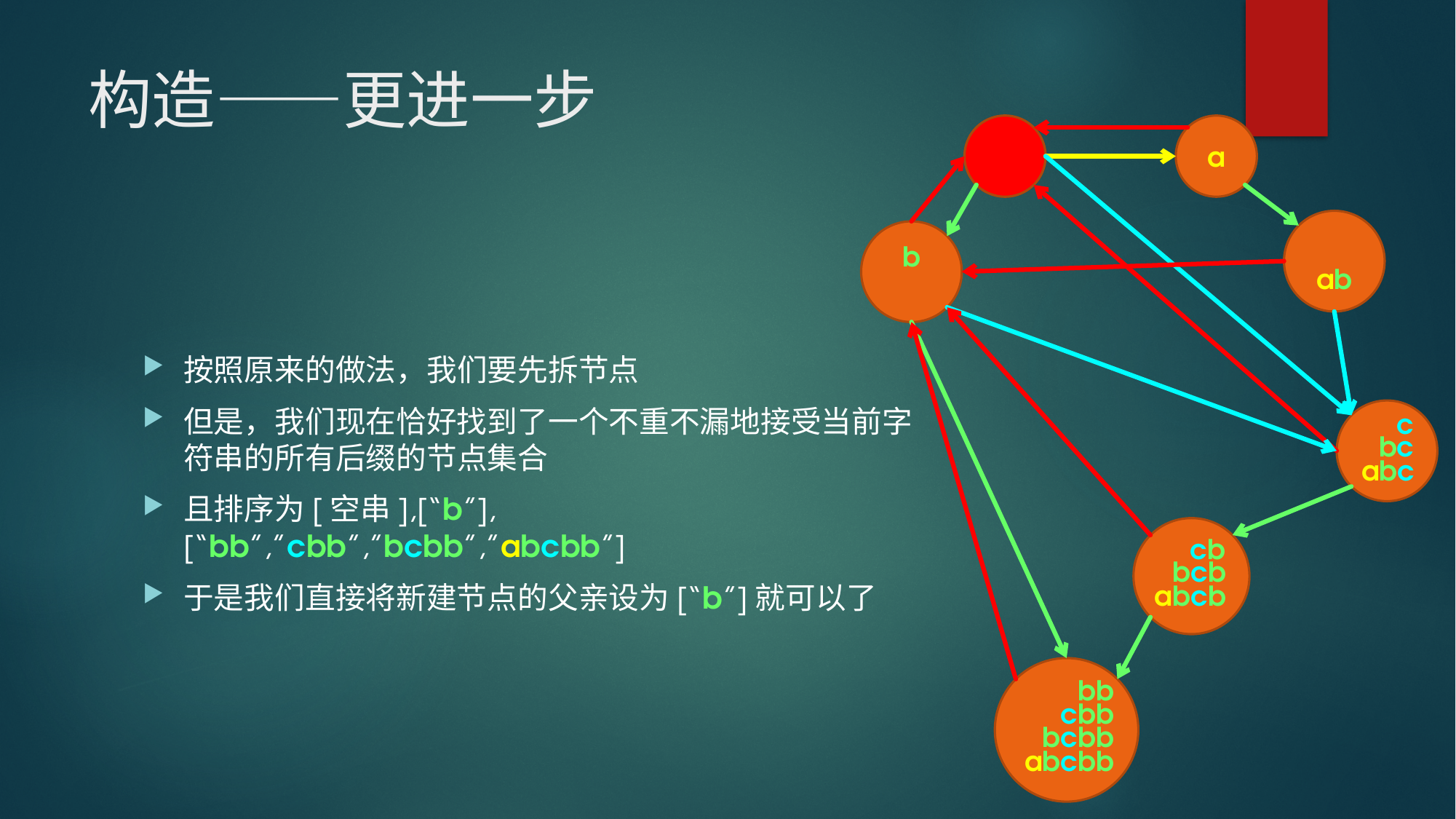

# 构造——更进一步

a

b
ab
按照原来的做法，我们要先拆节点
但是，我们现在恰好找到了一个不重不漏地接受当前字符串的所有后缀的节点集合
且排序为[空串],[“b”],[“bb”,”cbb”,”bcbb”,”abcbb”]
于是我们直接将新建节点的父亲设为[“b”]就可以了

c
bc
abc

cb
bcb
abcb

bb
cbb
bcbb
abcbb